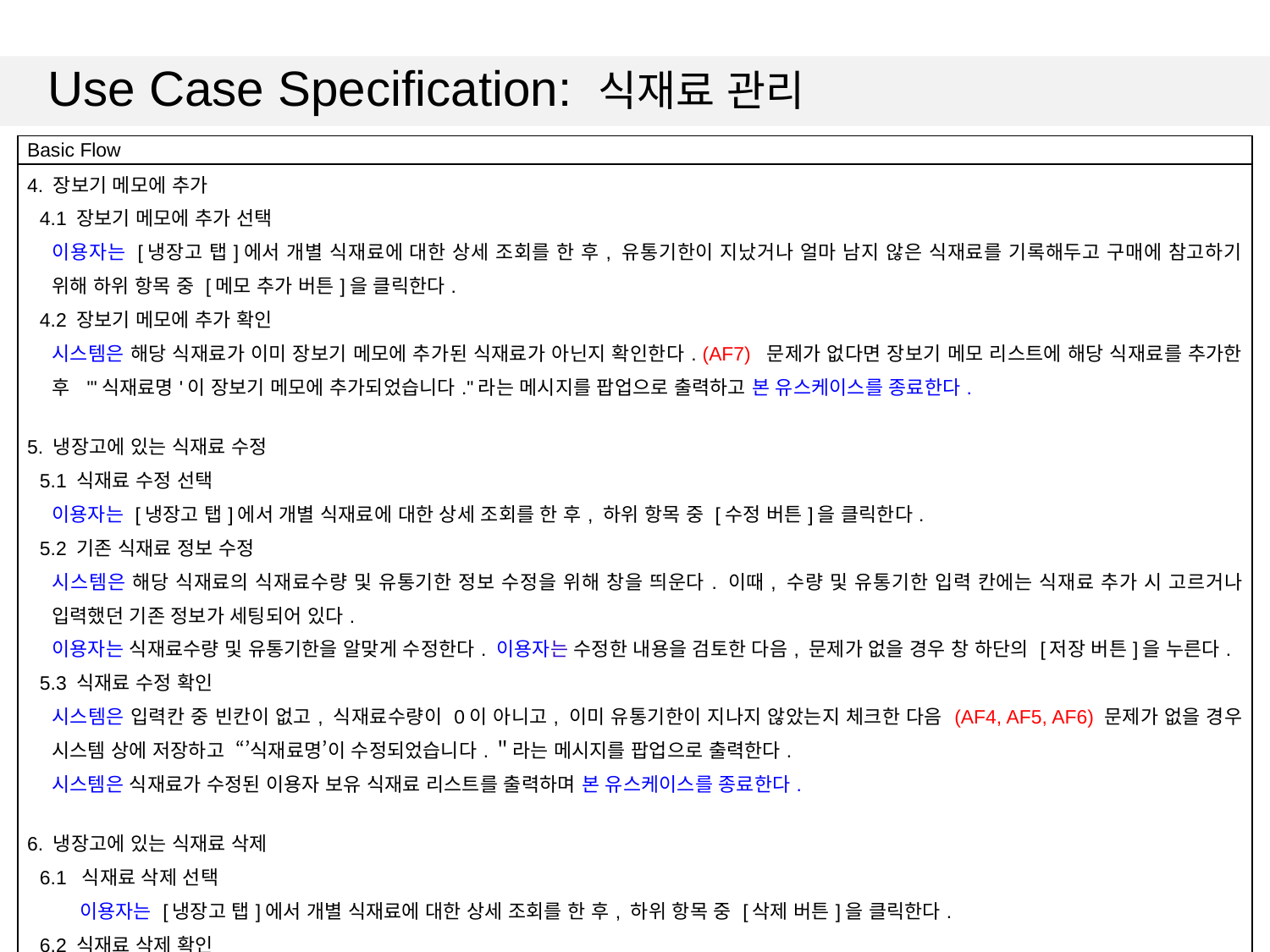

# Use Case Specification: 식재료 관리
| Basic Flow |
| --- |
| 4. 장보기 메모에 추가 4.1 장보기 메모에 추가 선택 이용자는 [냉장고 탭]에서 개별 식재료에 대한 상세 조회를 한 후, 유통기한이 지났거나 얼마 남지 않은 식재료를 기록해두고 구매에 참고하기 위해 하위 항목 중 [메모 추가 버튼]을 클릭한다. 4.2 장보기 메모에 추가 확인 시스템은 해당 식재료가 이미 장보기 메모에 추가된 식재료가 아닌지 확인한다. (AF7) 문제가 없다면 장보기 메모 리스트에 해당 식재료를 추가한 후 "'식재료명'이 장보기 메모에 추가되었습니다."라는 메시지를 팝업으로 출력하고 본 유스케이스를 종료한다. 5. 냉장고에 있는 식재료 수정 5.1 식재료 수정 선택 이용자는 [냉장고 탭]에서 개별 식재료에 대한 상세 조회를 한 후, 하위 항목 중 [수정 버튼]을 클릭한다. 5.2 기존 식재료 정보 수정 시스템은 해당 식재료의 식재료수량 및 유통기한 정보 수정을 위해 창을 띄운다. 이때, 수량 및 유통기한 입력 칸에는 식재료 추가 시 고르거나 입력했던 기존 정보가 세팅되어 있다. 이용자는 식재료수량 및 유통기한을 알맞게 수정한다. 이용자는 수정한 내용을 검토한 다음, 문제가 없을 경우 창 하단의 [저장 버튼]을 누른다. 5.3 식재료 수정 확인 시스템은 입력칸 중 빈칸이 없고, 식재료수량이 0이 아니고, 이미 유통기한이 지나지 않았는지 체크한 다음 (AF4, AF5, AF6) 문제가 없을 경우 시스템 상에 저장하고 “’식재료명’이 수정되었습니다.＂라는 메시지를 팝업으로 출력한다. 시스템은 식재료가 수정된 이용자 보유 식재료 리스트를 출력하며 본 유스케이스를 종료한다. 6. 냉장고에 있는 식재료 삭제 6.1 식재료 삭제 선택 이용자는 [냉장고 탭]에서 개별 식재료에 대한 상세 조회를 한 후, 하위 항목 중 [삭제 버튼]을 클릭한다. 6.2 식재료 삭제 확인 시스템은 ＂＇식재료명＇을 삭제하시겠습니까?＂라는 메시지를 팝업으로 출력한다. 이용자가 ＇삭제＇를 선택하면, 시스템은 해당 식재료를 이용자 보유 식재료 리스트에서 삭제하며, (AF8)＂＇식재료명＇이 삭제되었습니다.＂라는 메시지를 팝업으로 출력하고 본 유스케이스를 종료한다. |